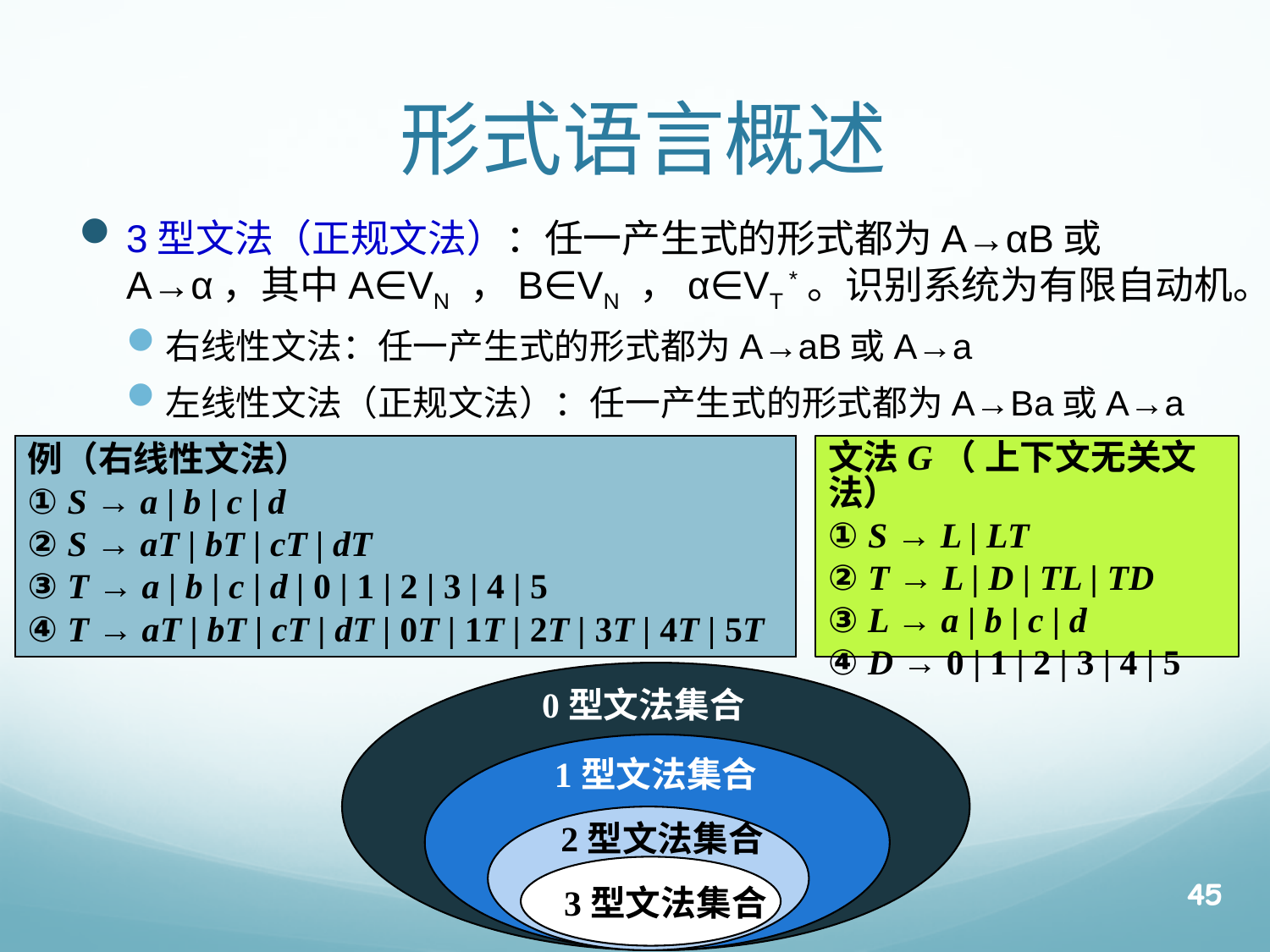

# 形式语言概述
3型文法（正规文法）：任一产生式的形式都为A→αB或A→α，其中A∈VN ，B∈VN ，α∈VT *。识别系统为有限自动机。
右线性文法：任一产生式的形式都为A→aB或A→a
左线性文法（正规文法）：任一产生式的形式都为A→Ba或A→a
例（右线性文法）
① S → a | b | c | d
② S → aT | bT | cT | dT
③ T → a | b | c | d | 0 | 1 | 2 | 3 | 4 | 5
④ T → aT | bT | cT | dT | 0T | 1T | 2T | 3T | 4T | 5T
文法G（ 上下文无关文法）
① S → L | LT
② T → L | D | TL | TD
③ L → a | b | c | d
④ D → 0 | 1 | 2 | 3 | 4 | 5

0型文法集合

1型文法集合

2型文法集合

3型文法集合
45